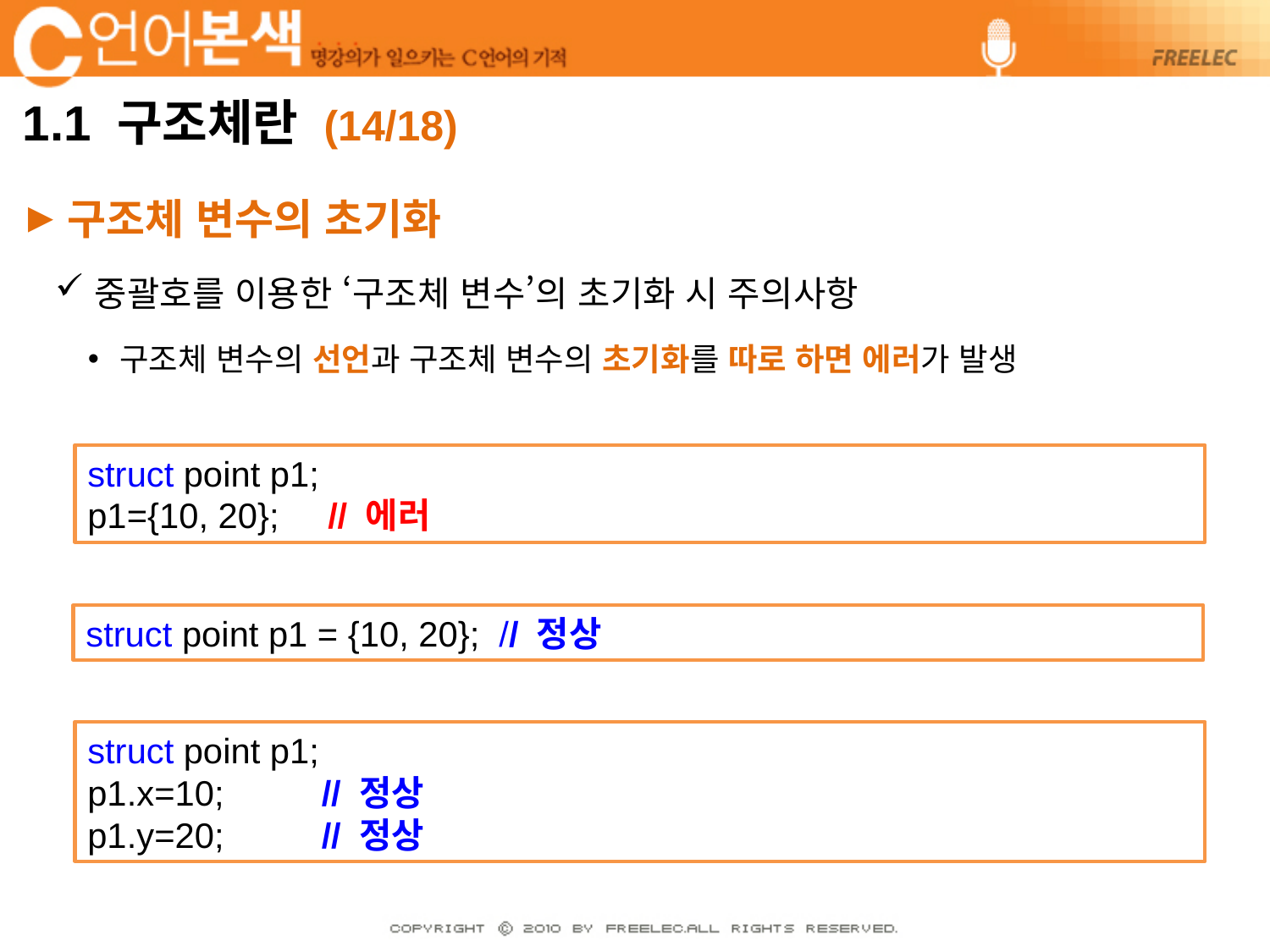

# 1.1 구조체란 (14/18)
구조체 변수의 초기화
중괄호를 이용한 ‘구조체 변수’의 초기화 시 주의사항
구조체 변수의 선언과 구조체 변수의 초기화를 따로 하면 에러가 발생

struct point p1;
p1={10, 20};     // 에러
struct point p1 = {10, 20};  // 정상
struct point p1;
p1.x=10;          // 정상
p1.y=20;          // 정상